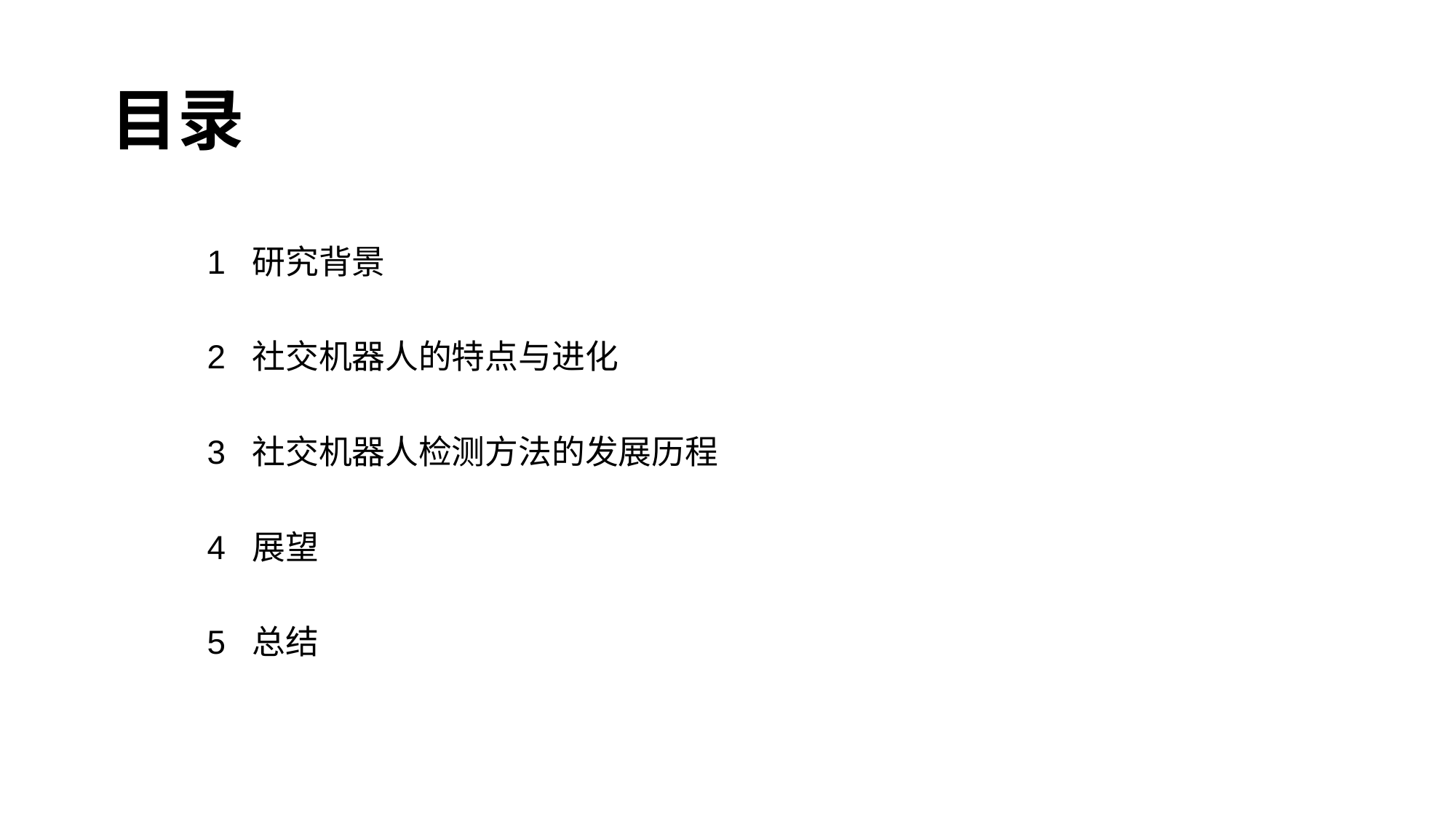

# 目录
1  研究背景
2  社交机器人的特点与进化
3  社交机器人检测方法的发展历程
4  展望
5  总结